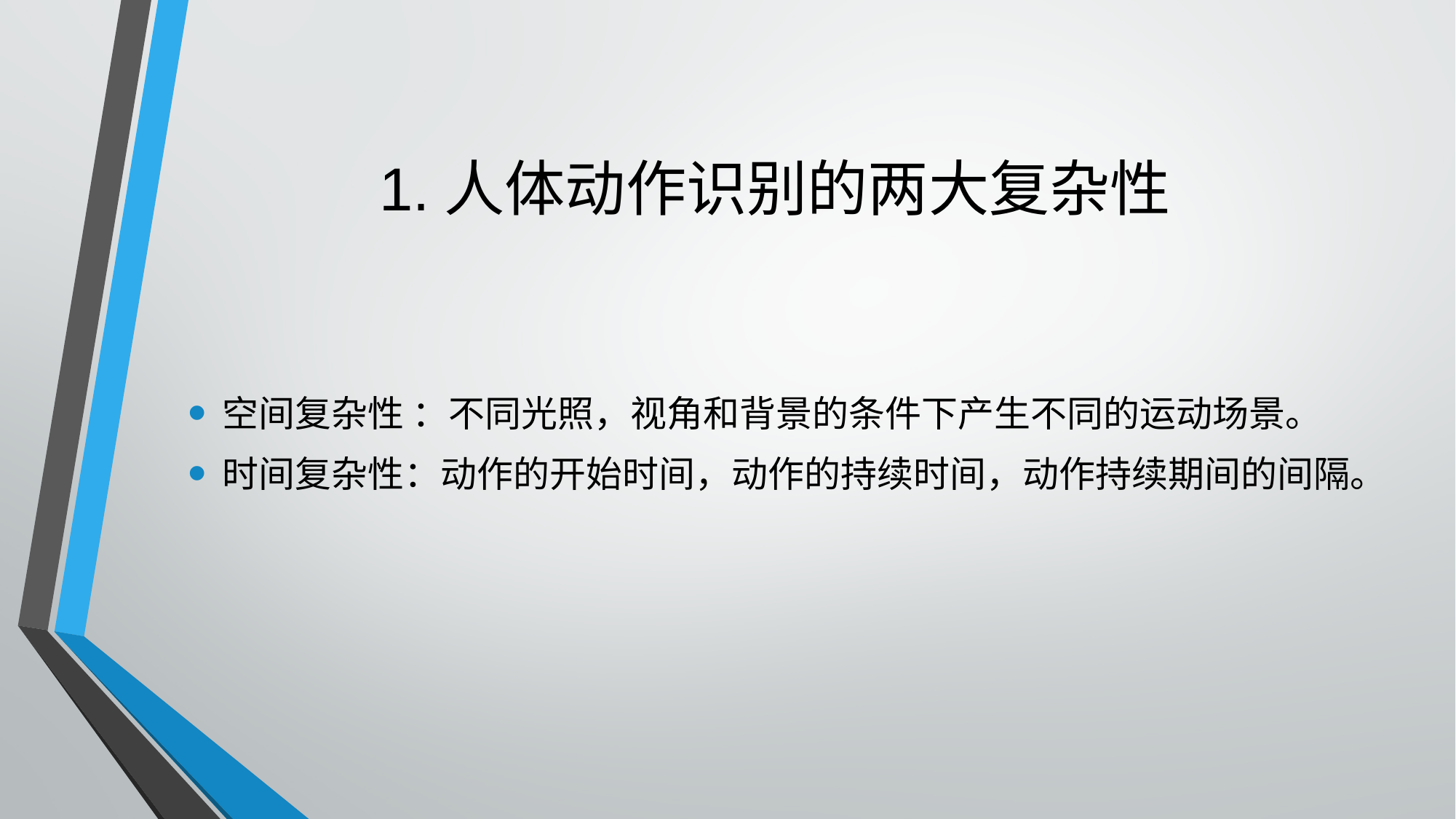

# 1.人体动作识别的两大复杂性
空间复杂性 ：不同光照，视角和背景的条件下产生不同的运动场景。
时间复杂性：动作的开始时间，动作的持续时间，动作持续期间的间隔。